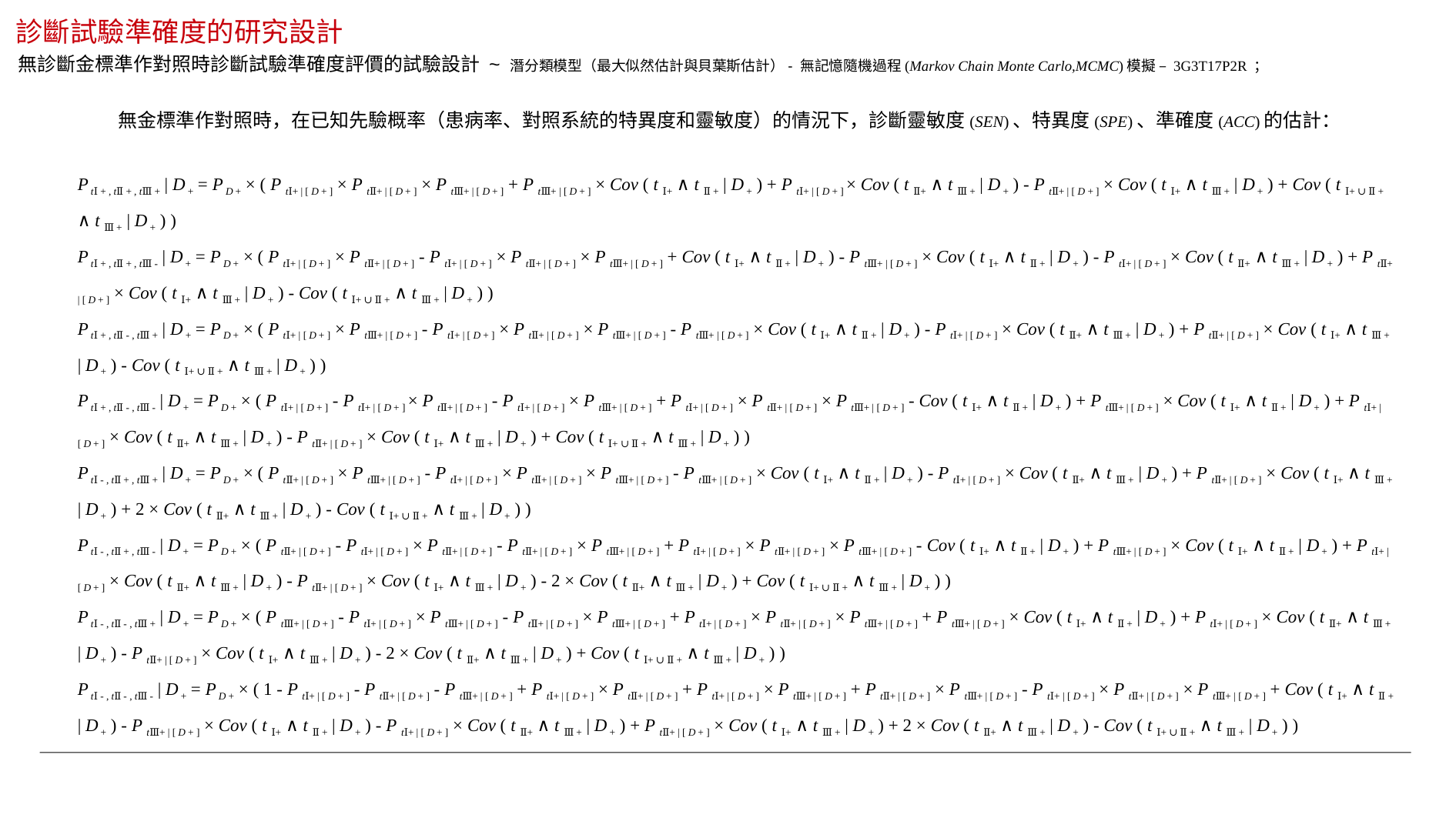

診斷試驗準確度的研究設計
無診斷金標準作對照時診斷試驗準確度評價的試驗設計 ~ 潛分類模型（最大似然估計與貝葉斯估計）- 無記憶隨機過程(Markov Chain Monte Carlo,MCMC)模擬 – 3G3T17P2R ；
無金標準作對照時，在已知先驗概率（患病率、對照系統的特異度和靈敏度）的情況下，診斷靈敏度(SEN)、特異度(SPE)、準確度(ACC)的估計：
P tⅠ + , tⅡ + , tⅢ + | D + = P D + × ( P tⅠ+ | [ D + ] × P tⅡ+ | [ D + ] × P tⅢ+ | [ D + ] + P tⅢ+ | [ D + ] × Cov ( t Ⅰ+ ∧ t Ⅱ + | D + ) + P tⅠ+ | [ D + ] × Cov ( t Ⅱ+ ∧ t Ⅲ + | D + ) - P tⅡ+ | [ D + ] × Cov ( t Ⅰ+ ∧ t Ⅲ + | D + ) + Cov ( t Ⅰ+ ∪ Ⅱ + ∧ t Ⅲ + | D + ) )
P tⅠ + , tⅡ + , tⅢ - | D + = P D + × ( P tⅠ+ | [ D + ] × P tⅡ+ | [ D + ] - P tⅠ+ | [ D + ] × P tⅡ+ | [ D + ] × P tⅢ+ | [ D + ] + Cov ( t Ⅰ+ ∧ t Ⅱ + | D + ) - P tⅢ+ | [ D + ] × Cov ( t Ⅰ+ ∧ t Ⅱ + | D + ) - P tⅠ+ | [ D + ] × Cov ( t Ⅱ+ ∧ t Ⅲ + | D + ) + P tⅡ+ | [ D + ] × Cov ( t Ⅰ+ ∧ t Ⅲ + | D + ) - Cov ( t Ⅰ+ ∪ Ⅱ + ∧ t Ⅲ + | D + ) )
P tⅠ + , tⅡ - , tⅢ + | D + = P D + × ( P tⅠ+ | [ D + ] × P tⅢ+ | [ D + ] - P tⅠ+ | [ D + ] × P tⅡ+ | [ D + ] × P tⅢ+ | [ D + ] - P tⅢ+ | [ D + ] × Cov ( t Ⅰ+ ∧ t Ⅱ + | D + ) - P tⅠ+ | [ D + ] × Cov ( t Ⅱ+ ∧ t Ⅲ + | D + ) + P tⅡ+ | [ D + ] × Cov ( t Ⅰ+ ∧ t Ⅲ + | D + ) - Cov ( t Ⅰ+ ∪ Ⅱ + ∧ t Ⅲ + | D + ) )
P tⅠ + , tⅡ - , tⅢ - | D + = P D + × ( P tⅠ+ | [ D + ] - P tⅠ+ | [ D + ] × P tⅡ+ | [ D + ] - P tⅠ+ | [ D + ] × P tⅢ+ | [ D + ] + P tⅠ+ | [ D + ] × P tⅡ+ | [ D + ] × P tⅢ+ | [ D + ] - Cov ( t Ⅰ+ ∧ t Ⅱ + | D + ) + P tⅢ+ | [ D + ] × Cov ( t Ⅰ+ ∧ t Ⅱ + | D + ) + P tⅠ+ | [ D + ] × Cov ( t Ⅱ+ ∧ t Ⅲ + | D + ) - P tⅡ+ | [ D + ] × Cov ( t Ⅰ+ ∧ t Ⅲ + | D + ) + Cov ( t Ⅰ+ ∪ Ⅱ + ∧ t Ⅲ + | D + ) )
P tⅠ - , tⅡ + , tⅢ + | D + = P D + × ( P tⅡ+ | [ D + ] × P tⅢ+ | [ D + ] - P tⅠ+ | [ D + ] × P tⅡ+ | [ D + ] × P tⅢ+ | [ D + ] - P tⅢ+ | [ D + ] × Cov ( t Ⅰ+ ∧ t Ⅱ + | D + ) - P tⅠ+ | [ D + ] × Cov ( t Ⅱ+ ∧ t Ⅲ + | D + ) + P tⅡ+ | [ D + ] × Cov ( t Ⅰ+ ∧ t Ⅲ + | D + ) + 2 × Cov ( t Ⅱ+ ∧ t Ⅲ + | D + ) - Cov ( t Ⅰ+ ∪ Ⅱ + ∧ t Ⅲ + | D + ) )
P tⅠ - , tⅡ + , tⅢ - | D + = P D + × ( P tⅡ+ | [ D + ] - P tⅠ+ | [ D + ] × P tⅡ+ | [ D + ] - P tⅡ+ | [ D + ] × P tⅢ+ | [ D + ] + P tⅠ+ | [ D + ] × P tⅡ+ | [ D + ] × P tⅢ+ | [ D + ] - Cov ( t Ⅰ+ ∧ t Ⅱ + | D + ) + P tⅢ+ | [ D + ] × Cov ( t Ⅰ+ ∧ t Ⅱ + | D + ) + P tⅠ+ | [ D + ] × Cov ( t Ⅱ+ ∧ t Ⅲ + | D + ) - P tⅡ+ | [ D + ] × Cov ( t Ⅰ+ ∧ t Ⅲ + | D + ) - 2 × Cov ( t Ⅱ+ ∧ t Ⅲ + | D + ) + Cov ( t Ⅰ+ ∪ Ⅱ + ∧ t Ⅲ + | D + ) )
P tⅠ - , tⅡ - , tⅢ + | D + = P D + × ( P tⅢ+ | [ D + ] - P tⅠ+ | [ D + ] × P tⅢ+ | [ D + ] - P tⅡ+ | [ D + ] × P tⅢ+ | [ D + ] + P tⅠ+ | [ D + ] × P tⅡ+ | [ D + ] × P tⅢ+ | [ D + ] + P tⅢ+ | [ D + ] × Cov ( t Ⅰ+ ∧ t Ⅱ + | D + ) + P tⅠ+ | [ D + ] × Cov ( t Ⅱ+ ∧ t Ⅲ + | D + ) - P tⅡ+ | [ D + ] × Cov ( t Ⅰ+ ∧ t Ⅲ + | D + ) - 2 × Cov ( t Ⅱ+ ∧ t Ⅲ + | D + ) + Cov ( t Ⅰ+ ∪ Ⅱ + ∧ t Ⅲ + | D + ) )
P tⅠ - , tⅡ - , tⅢ - | D + = P D + × ( 1 - P tⅠ+ | [ D + ] - P tⅡ+ | [ D + ] - P tⅢ+ | [ D + ] + P tⅠ+ | [ D + ] × P tⅡ+ | [ D + ] + P tⅠ+ | [ D + ] × P tⅢ+ | [ D + ] + P tⅡ+ | [ D + ] × P tⅢ+ | [ D + ] - P tⅠ+ | [ D + ] × P tⅡ+ | [ D + ] × P tⅢ+ | [ D + ] + Cov ( t Ⅰ+ ∧ t Ⅱ + | D + ) - P tⅢ+ | [ D + ] × Cov ( t Ⅰ+ ∧ t Ⅱ + | D + ) - P tⅠ+ | [ D + ] × Cov ( t Ⅱ+ ∧ t Ⅲ + | D + ) + P tⅡ+ | [ D + ] × Cov ( t Ⅰ+ ∧ t Ⅲ + | D + ) + 2 × Cov ( t Ⅱ+ ∧ t Ⅲ + | D + ) - Cov ( t Ⅰ+ ∪ Ⅱ + ∧ t Ⅲ + | D + ) )